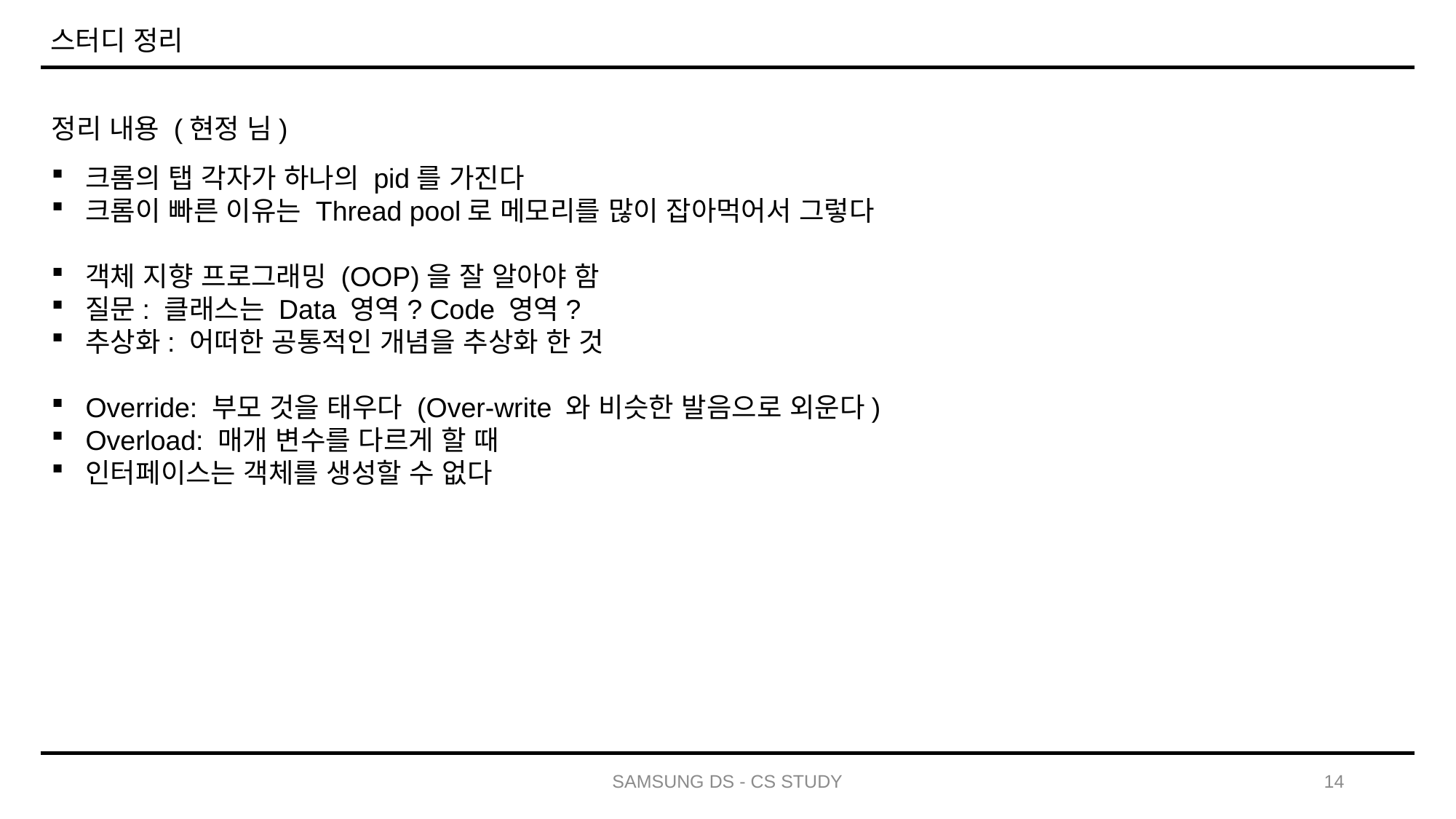

스터디 정리
정리 내용 (현정 님)
크롬의 탭 각자가 하나의 pid를 가진다
크롬이 빠른 이유는 Thread pool로 메모리를 많이 잡아먹어서 그렇다

객체 지향 프로그래밍 (OOP)을 잘 알아야 함
질문: 클래스는 Data 영역? Code 영역?
추상화: 어떠한 공통적인 개념을 추상화 한 것

Override: 부모 것을 태우다 (Over-write 와 비슷한 발음으로 외운다)
Overload: 매개 변수를 다르게 할 때
인터페이스는 객체를 생성할 수 없다
SAMSUNG DS - CS STUDY
14